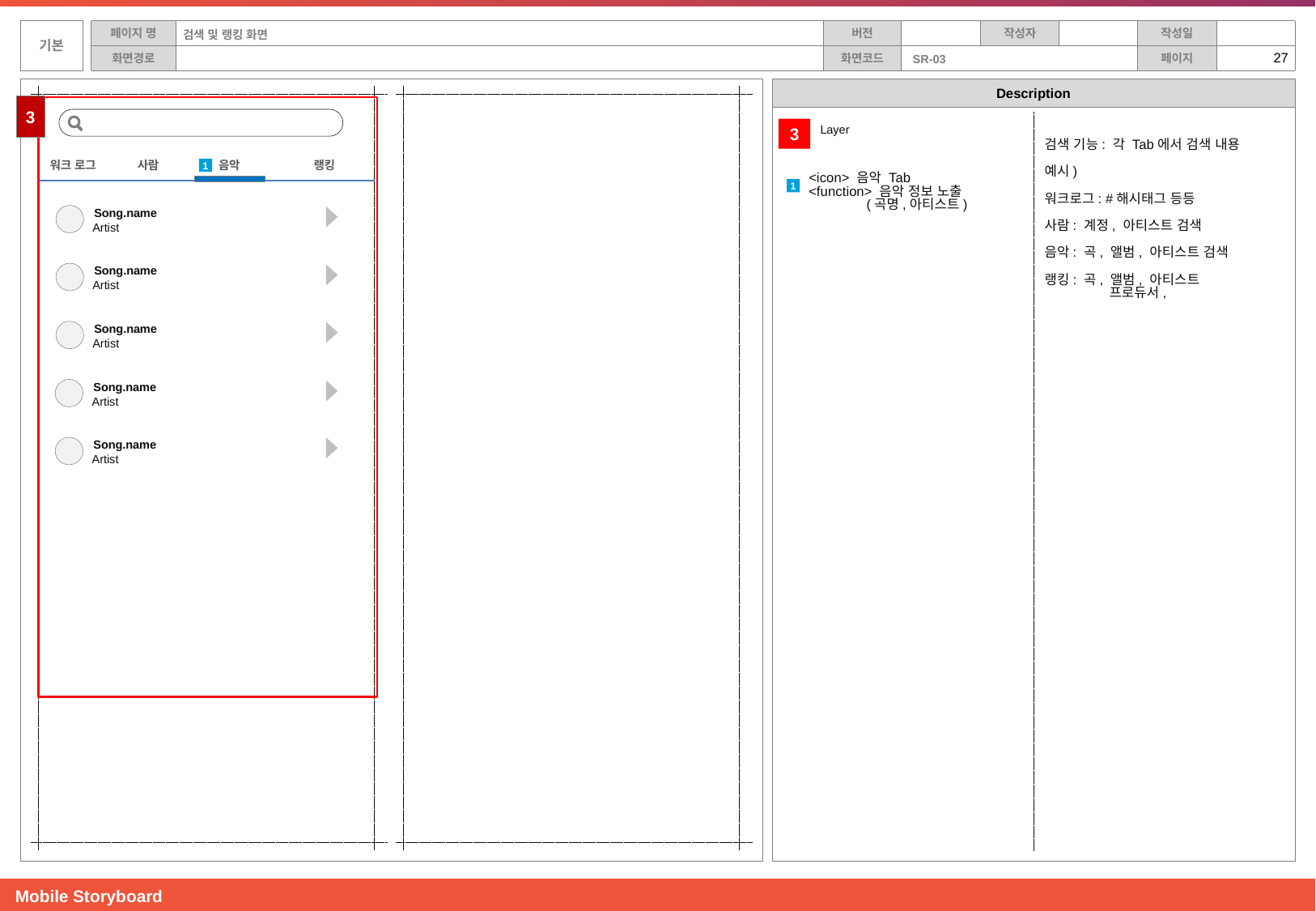

검색 및 랭킹 화면

 SR-03
3

3
Layer
검색 기능: 각 Tab에서 검색 내용

예시)

워크로그: #해시태그 등등

사람: 계정, 아티스트 검색

음악: 곡, 앨범, 아티스트 검색

랭킹: 곡, 앨범, 아티스트
                프로듀서,

워크 로그
음악
사람
랭킹
1
<icon> 음악 Tab
<function> 음악 정보 노출
               (곡명,아티스트)

1

Song.name

Artist

Song.name

Artist

Song.name

Artist

Song.name

Artist

Song.name

Artist